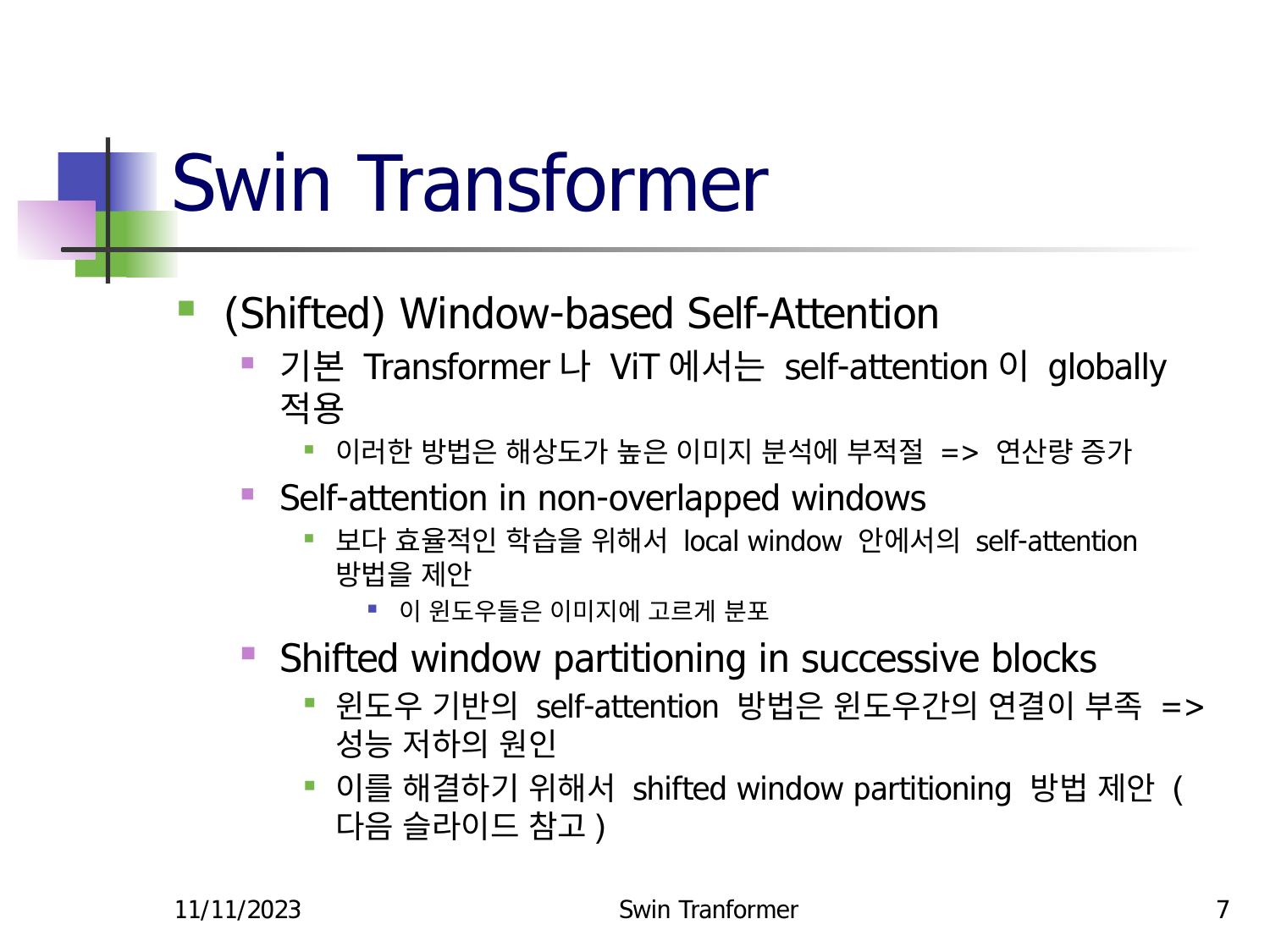

# Swin Transformer
(Shifted) Window-based Self-Attention
기본 Transformer나 ViT에서는 self-attention이 globally 적용
이러한 방법은 해상도가 높은 이미지 분석에 부적절 => 연산량 증가
Self-attention in non-overlapped windows
보다 효율적인 학습을 위해서 local window 안에서의 self-attention 방법을 제안
이 윈도우들은 이미지에 고르게 분포
Shifted window partitioning in successive blocks
윈도우 기반의 self-attention 방법은 윈도우간의 연결이 부족 => 성능 저하의 원인
이를 해결하기 위해서 shifted window partitioning 방법 제안 (다음 슬라이드 참고)
11/11/2023
Swin Tranformer
7